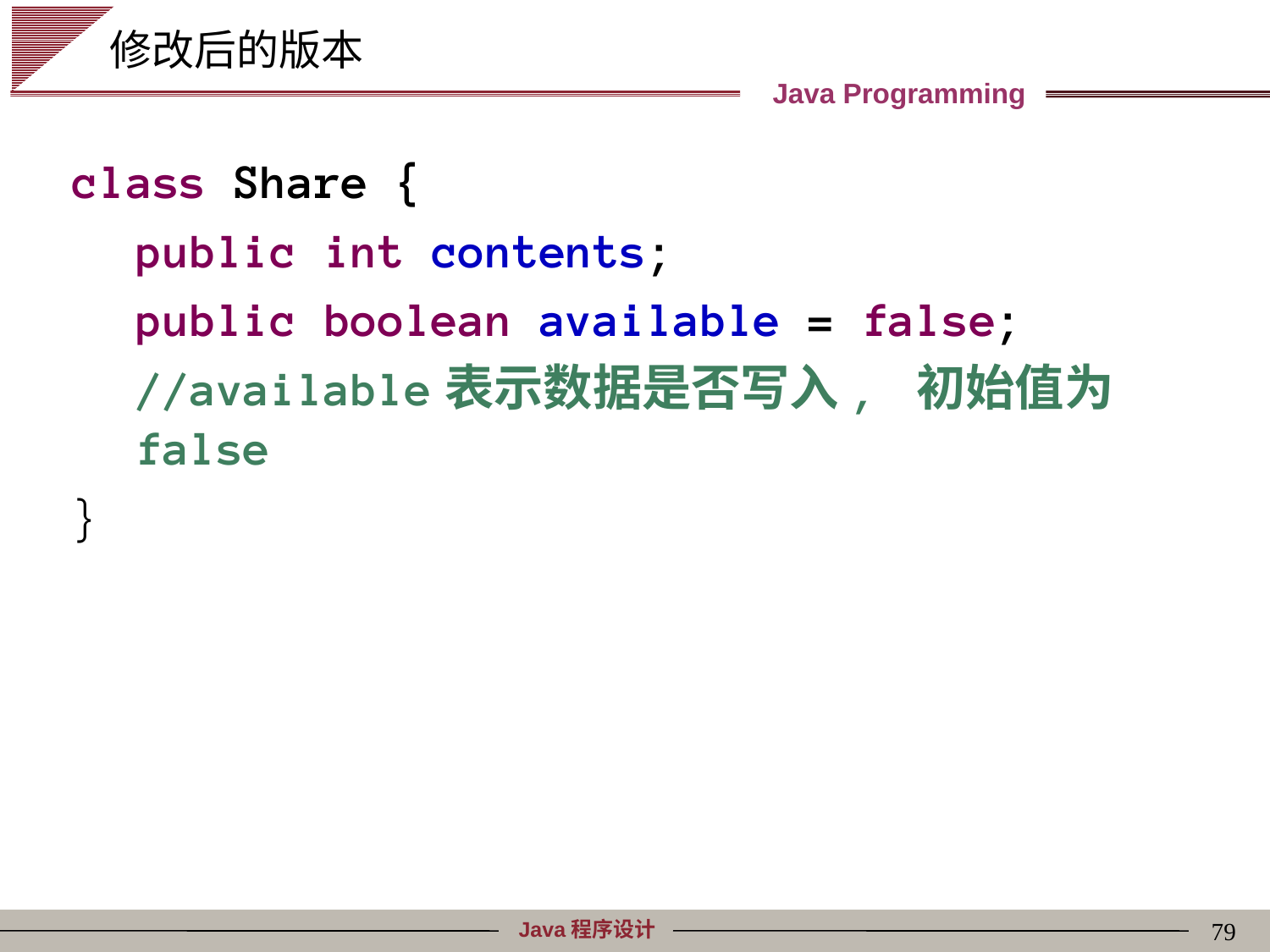

# 修改后的版本
class Share {
public int contents;
public boolean available = false;
//available表示数据是否写入, 初始值为false
}